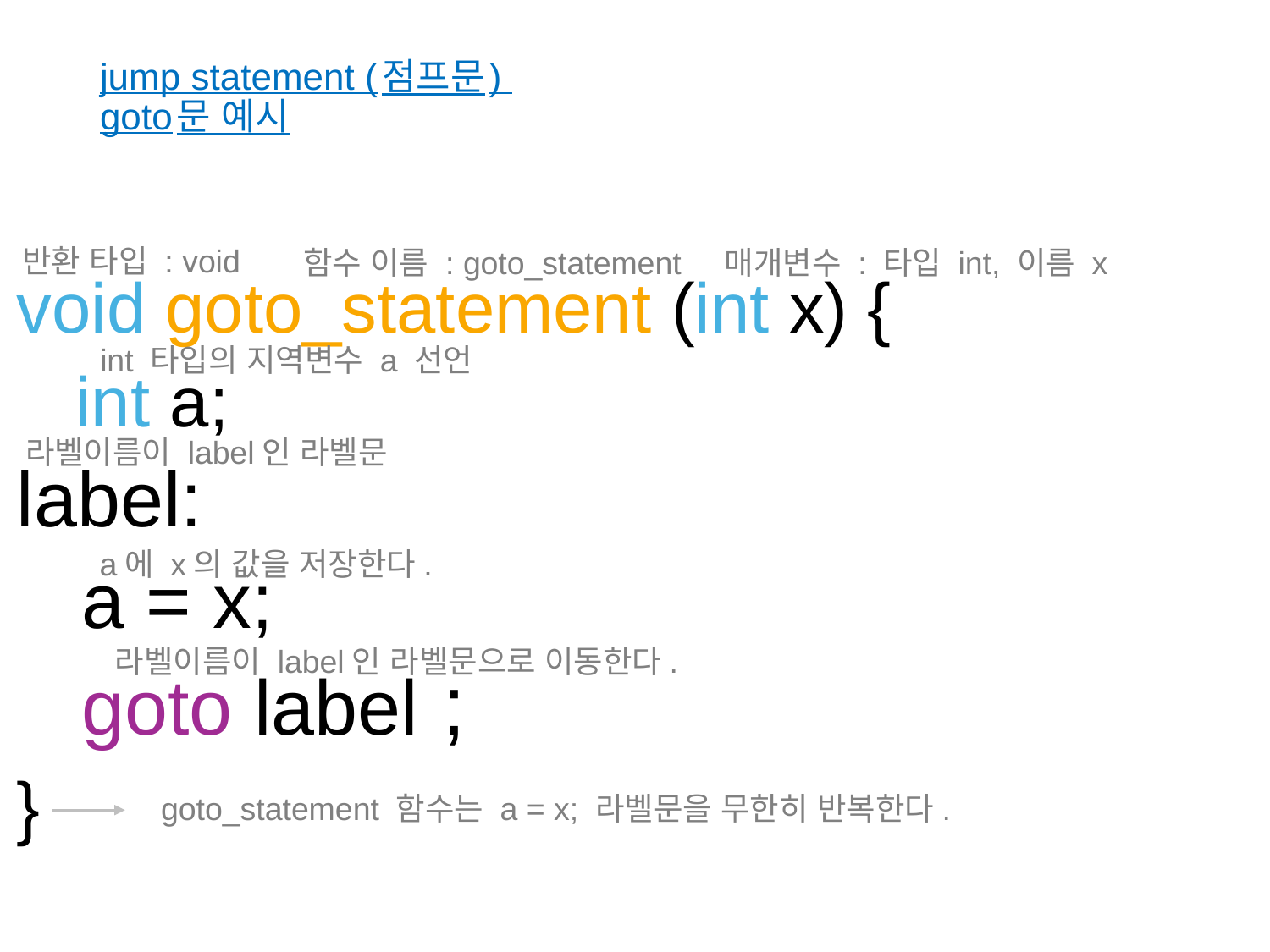

# jump statement (점프문) goto문 예시
반환 타입 : void
함수 이름 : goto_statement
매개변수 : 타입 int, 이름 x
void goto_statement (int x) {
   int a;
label:
   a = x;
   goto label ;
}
int 타입의 지역변수 a 선언
라벨이름이 label인 라벨문
a에 x의 값을 저장한다.
라벨이름이 label인 라벨문으로 이동한다.
goto_statement 함수는 a = x; 라벨문을 무한히 반복한다.